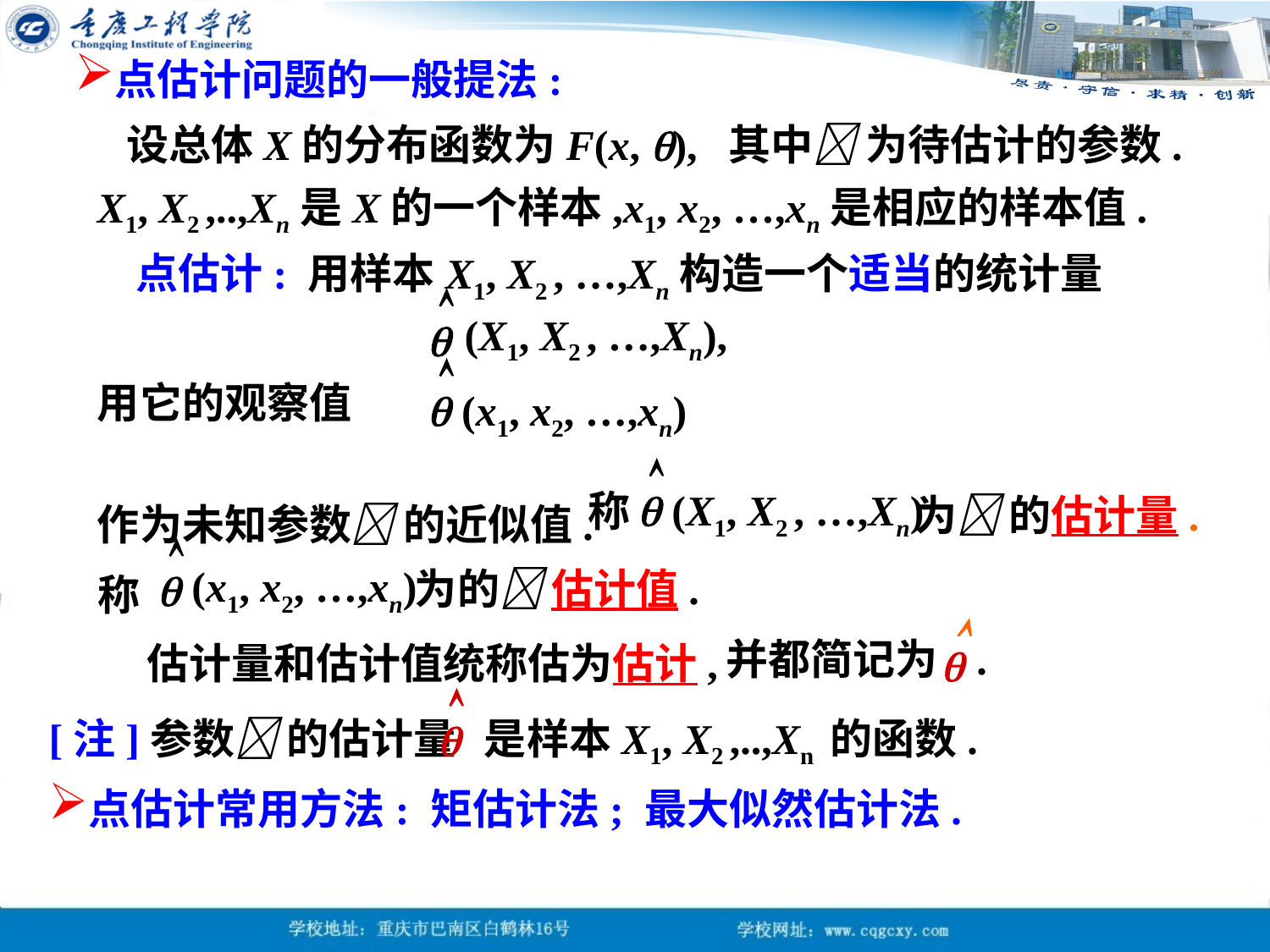

点估计问题的一般提法:
  设总体X的分布函数为F(x, θ),  其中θ 为待估计的参数. X1, X2 ,..,Xn是X的一个样本,x1, x2, …,xn是相应的样本值.
   点估计: 用样本X1, X2 , …,Xn构造一个适当的统计量

用它的观察值

作为未知参数θ 的近似值.
∧
θ
(X1, X2 , …,Xn),
∧
θ
(x1, x2, …,xn)
∧
θ
(X1, X2 , …,Xn)
为θ 的估计量.
称
∧
θ
(x1, x2, …,xn)
为的θ 估计值.
称
∧
θ
并都简记为   .
估计量和估计值统称估为估计,
∧
θ
[注]参数θ 的估计量   是样本X1, X2 ,..,Xn 的函数.
点估计常用方法: 矩估计法; 最大似然估计法.